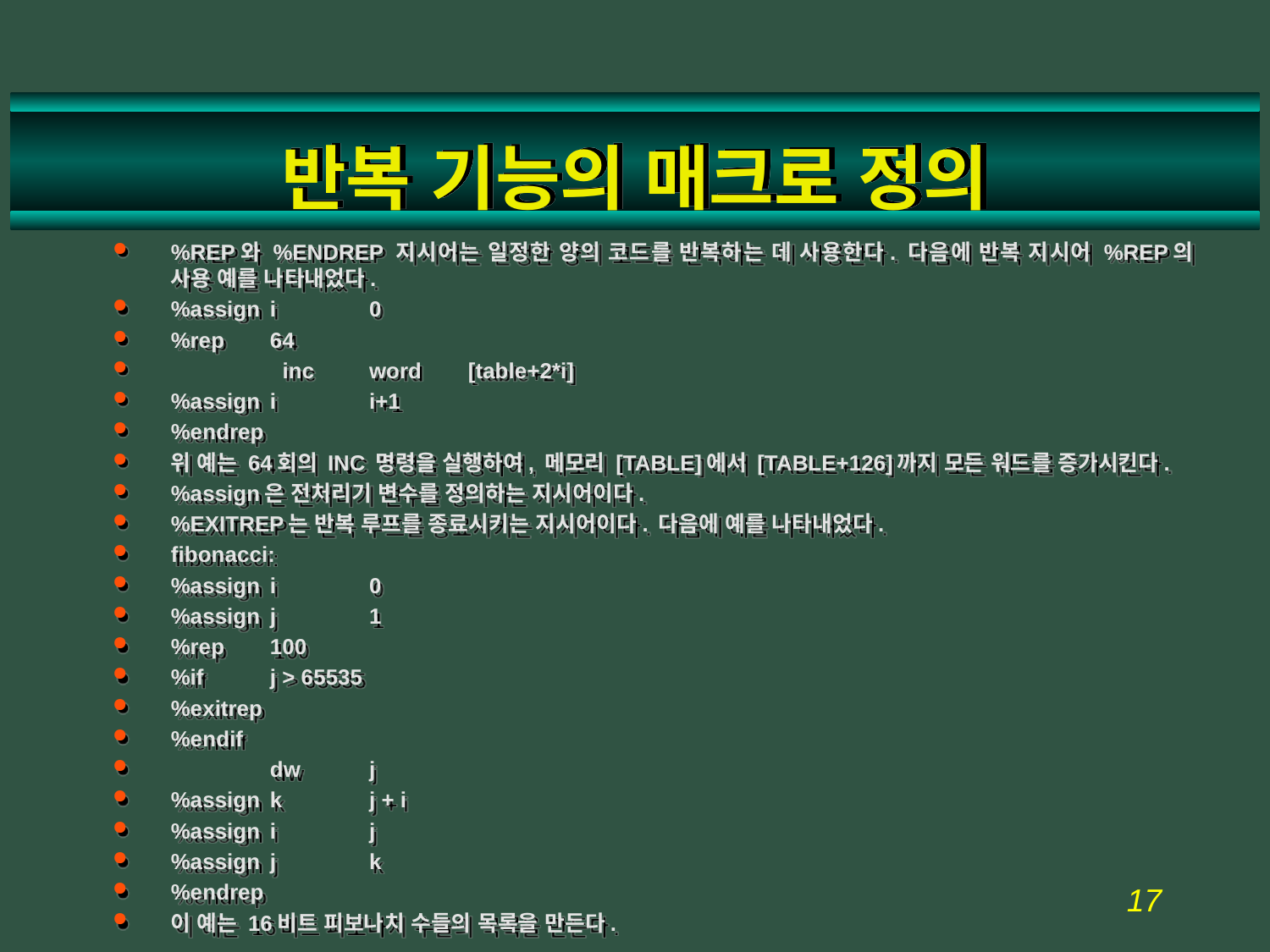

# 반복 기능의 매크로 정의
%REP와 %ENDREP 지시어는 일정한 양의 코드를 반복하는 데 사용한다. 다음에 반복 지시어 %REP의 사용 예를 나타내었다.
%assign	i	0
%rep	64
	  inc	word	[table+2*i]
%assign	i	i+1
%endrep
위 예는 64회의 INC 명령을 실행하여, 메모리 [TABLE]에서 [TABLE+126]까지 모든 워드를 증가시킨다.
%assign은 전처리기 변수를 정의하는 지시어이다.
%EXITREP는 반복 루프를 종료시키는 지시어이다. 다음에 예를 나타내었다.
fibonacci:
%assign	i	0
%assign	j	1
%rep	100
%if		j > 65535
%exitrep
%endif
		dw	j
%assign	k	j + i
%assign	i	j
%assign	j	k
%endrep
이 예는 16비트 피보나치 수들의 목록을 만든다.
17